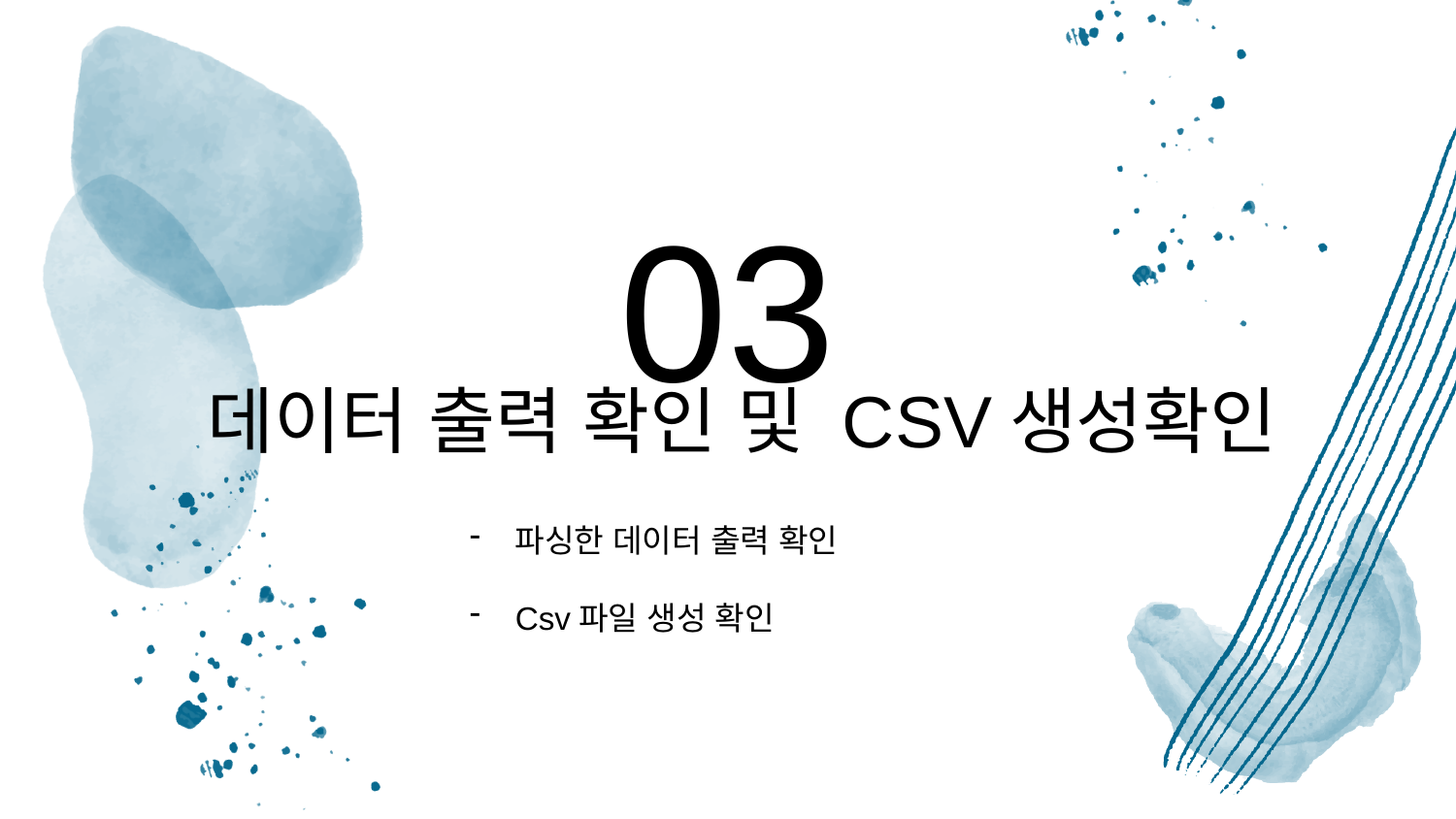

03
# 데이터 출력 확인 및 CSV생성확인
파싱한 데이터 출력 확인

Csv파일 생성 확인